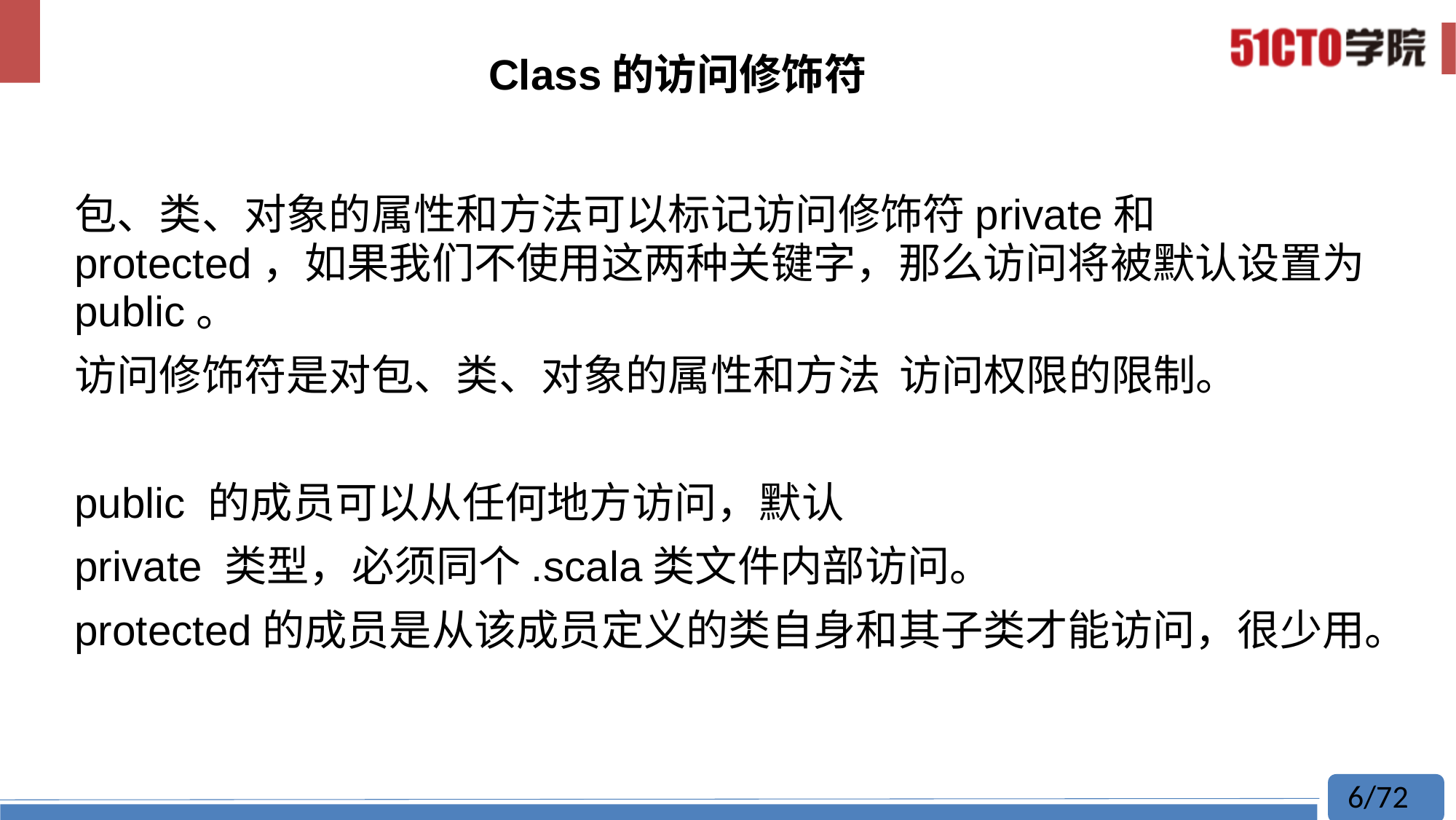

# Class的访问修饰符
包、类、对象的属性和方法可以标记访问修饰符private和protected，如果我们不使用这两种关键字，那么访问将被默认设置为public。
访问修饰符是对包、类、对象的属性和方法  访问权限的限制。

public 的成员可以从任何地方访问，默认
private 类型，必须同个.scala类文件内部访问。
protected的成员是从该成员定义的类自身和其子类才能访问，很少用。